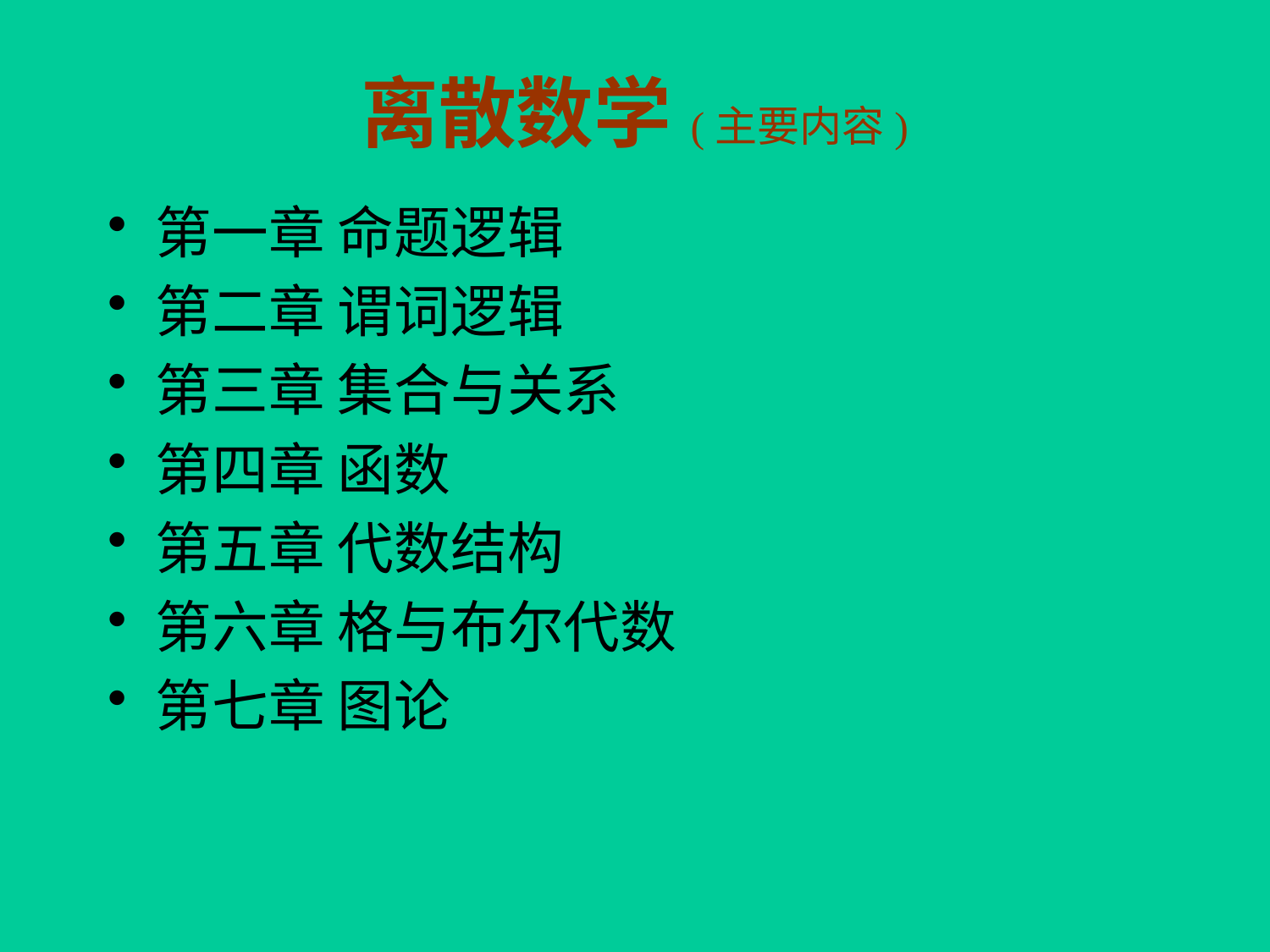

# 离散数学(主要内容)
第一章 命题逻辑
第二章 谓词逻辑
第三章 集合与关系
第四章 函数
第五章 代数结构
第六章 格与布尔代数
第七章 图论